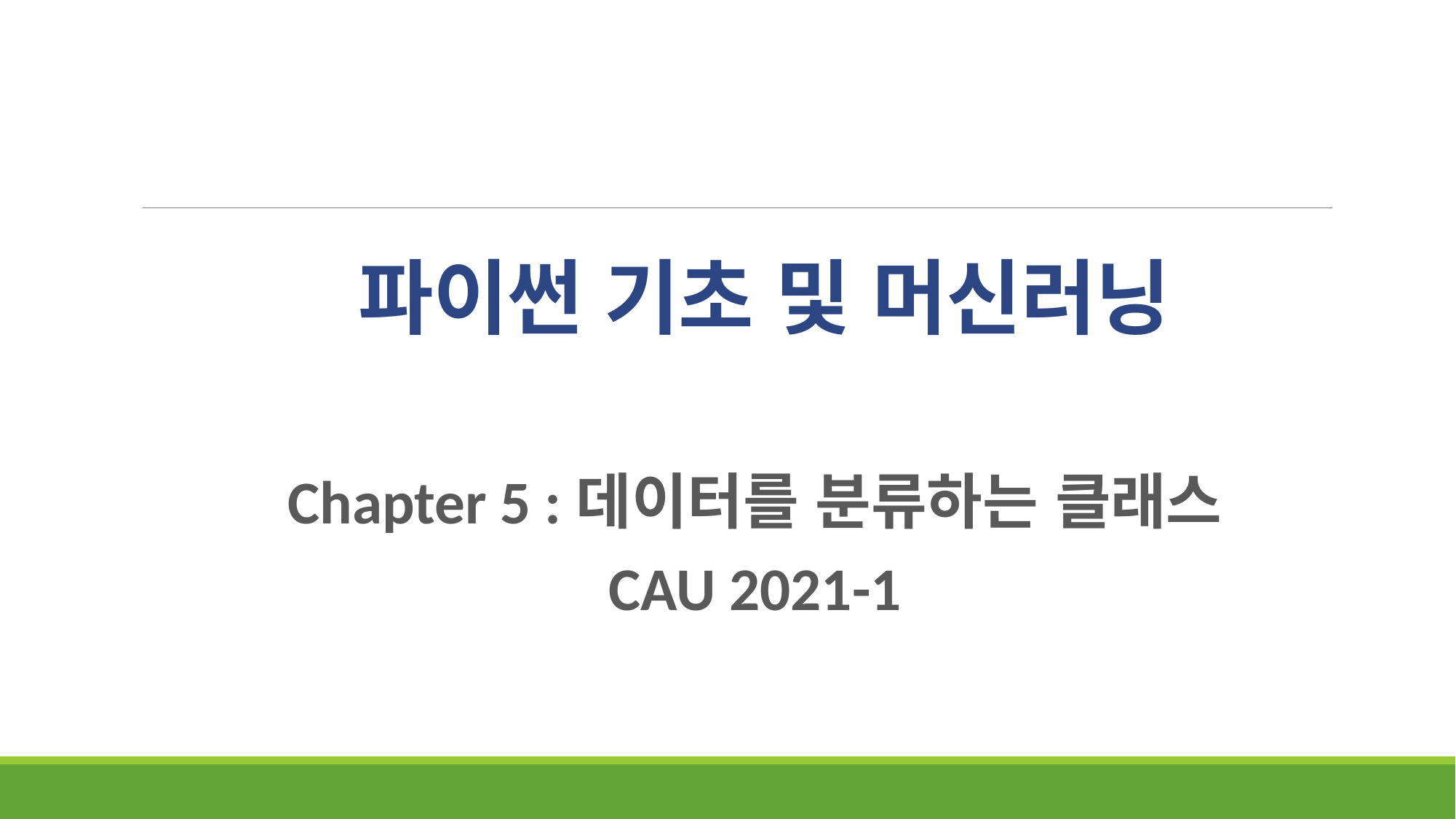

# 파이썬 기초 및 머신러닝
Chapter 5 :데이터를 분류하는 클래스
CAU 2021-1